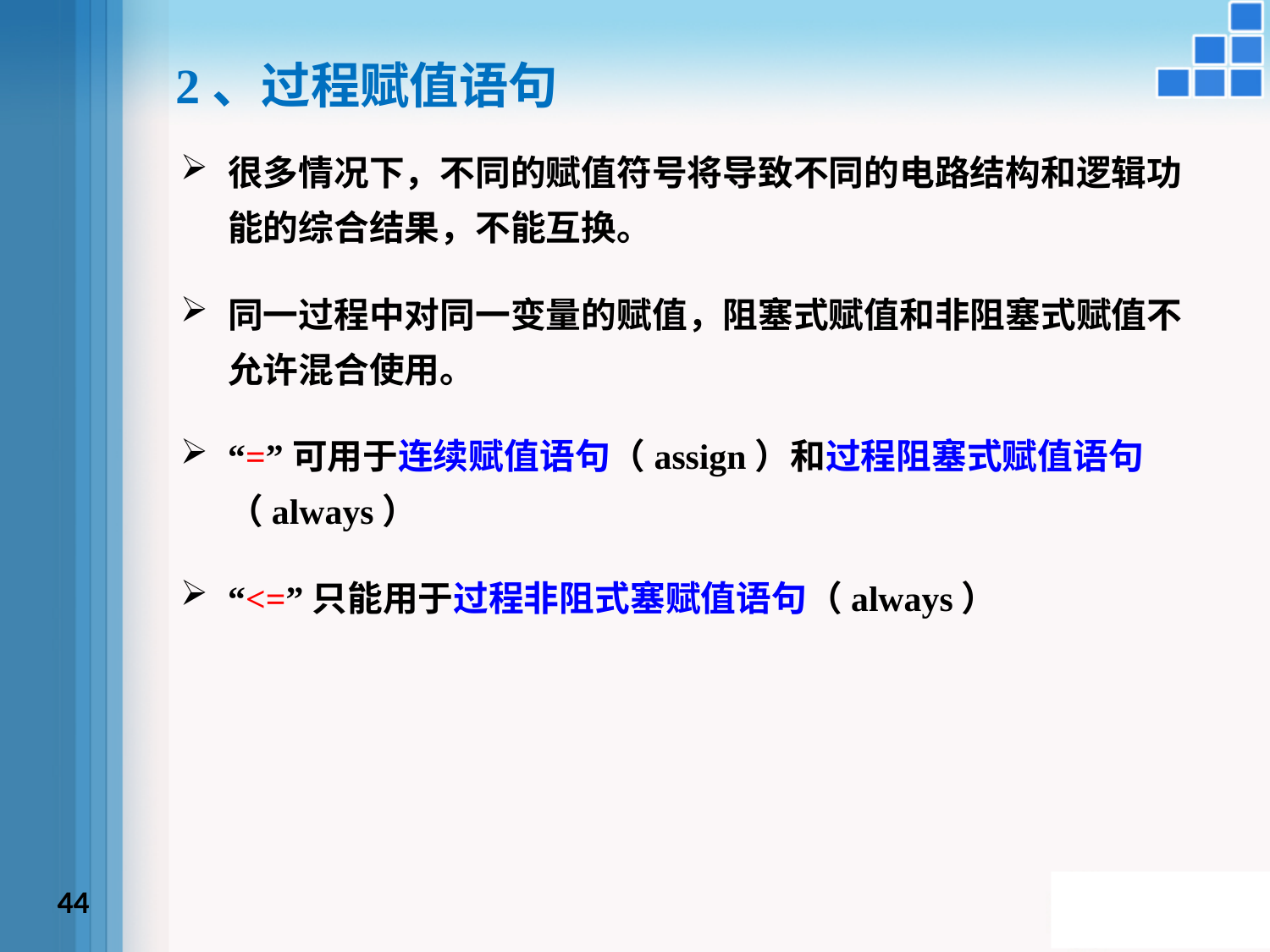

2、过程赋值语句
很多情况下，不同的赋值符号将导致不同的电路结构和逻辑功能的综合结果，不能互换。
同一过程中对同一变量的赋值，阻塞式赋值和非阻塞式赋值不允许混合使用。
“=”可用于连续赋值语句（assign）和过程阻塞式赋值语句（always）
“<=”只能用于过程非阻式塞赋值语句（always）

44